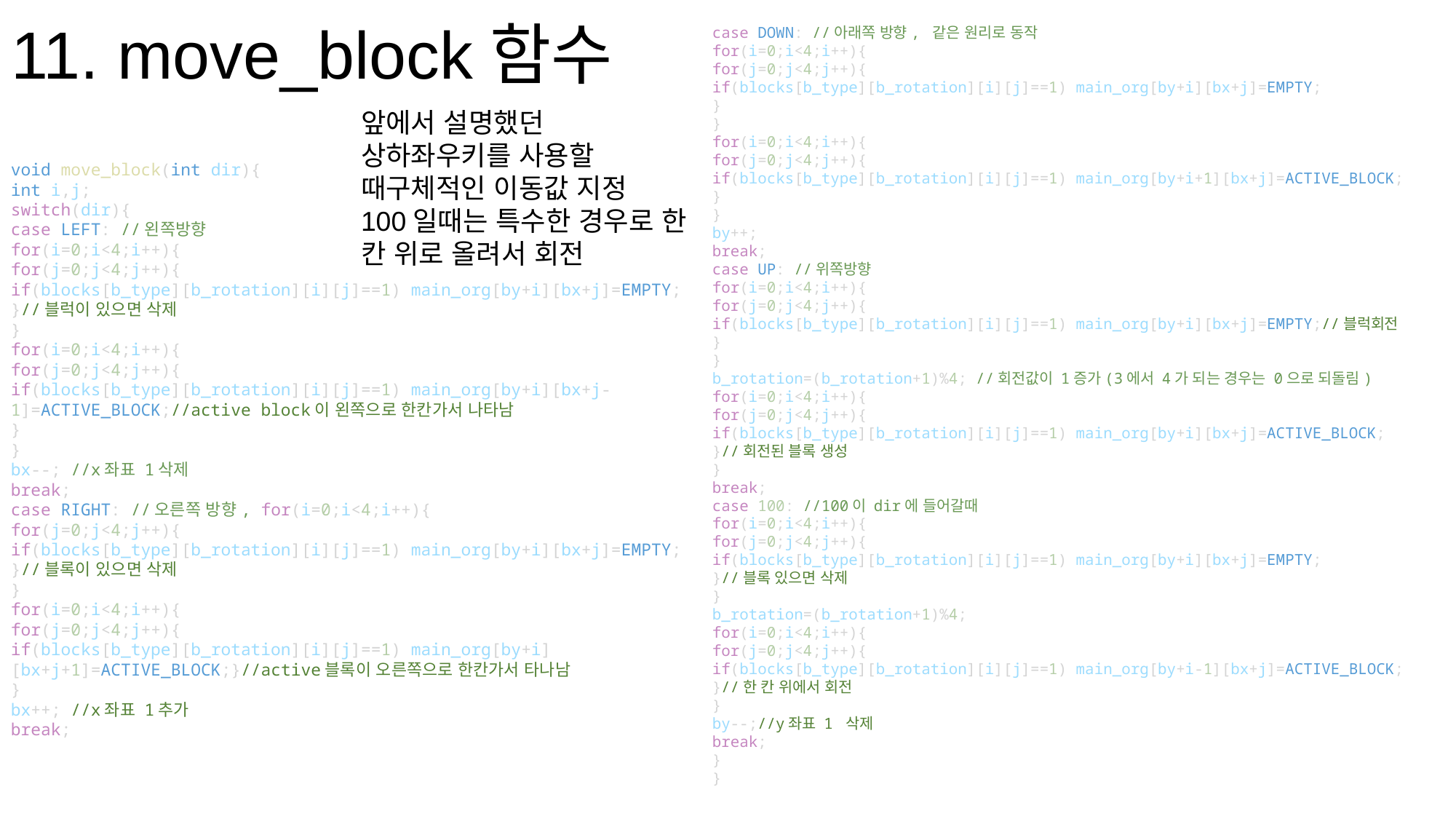

# 11. move_block함수
case DOWN: //아래쪽 방향, 같은 원리로 동작
for(i=0;i<4;i++){
for(j=0;j<4;j++){
if(blocks[b_type][b_rotation][i][j]==1) main_org[by+i][bx+j]=EMPTY;
}
}
for(i=0;i<4;i++){
for(j=0;j<4;j++){
if(blocks[b_type][b_rotation][i][j]==1) main_org[by+i+1][bx+j]=ACTIVE_BLOCK;
}
}
by++;
break;
case UP: //위쪽방향
for(i=0;i<4;i++){
for(j=0;j<4;j++){
if(blocks[b_type][b_rotation][i][j]==1) main_org[by+i][bx+j]=EMPTY;//블럭회전
}
}
b_rotation=(b_rotation+1)%4; //회전값이 1증가(3에서 4가 되는 경우는 0으로 되돌림)
for(i=0;i<4;i++){
for(j=0;j<4;j++){
if(blocks[b_type][b_rotation][i][j]==1) main_org[by+i][bx+j]=ACTIVE_BLOCK;
}//회전된 블록 생성
}
break;
case 100: //100이 dir에 들어갈때
for(i=0;i<4;i++){
for(j=0;j<4;j++){
if(blocks[b_type][b_rotation][i][j]==1) main_org[by+i][bx+j]=EMPTY;
}//블록 있으면 삭제
}
b_rotation=(b_rotation+1)%4;
for(i=0;i<4;i++){
for(j=0;j<4;j++){
if(blocks[b_type][b_rotation][i][j]==1) main_org[by+i-1][bx+j]=ACTIVE_BLOCK;
}//한 칸 위에서 회전
}
by--;//y좌표 1 삭제
break;
}
}
앞에서 설명했던
상하좌우키를 사용할 때구체적인 이동값 지정
100일때는 특수한 경우로 한 칸 위로 올려서 회전
void move_block(int dir){
int i,j;
switch(dir){
case LEFT: //왼쪽방향
for(i=0;i<4;i++){
for(j=0;j<4;j++){
if(blocks[b_type][b_rotation][i][j]==1) main_org[by+i][bx+j]=EMPTY;
}//블럭이 있으면 삭제
}
for(i=0;i<4;i++){
for(j=0;j<4;j++){
if(blocks[b_type][b_rotation][i][j]==1) main_org[by+i][bx+j-1]=ACTIVE_BLOCK;//active block이 왼쪽으로 한칸가서 나타남
}
}
bx--; //x좌표 1삭제
break;
case RIGHT: //오른쪽 방향, for(i=0;i<4;i++){
for(j=0;j<4;j++){
if(blocks[b_type][b_rotation][i][j]==1) main_org[by+i][bx+j]=EMPTY;
}//블록이 있으면 삭제
}
for(i=0;i<4;i++){
for(j=0;j<4;j++){
if(blocks[b_type][b_rotation][i][j]==1) main_org[by+i][bx+j+1]=ACTIVE_BLOCK;}//active블록이 오른쪽으로 한칸가서 타나남
}
bx++; //x좌표 1추가
break;